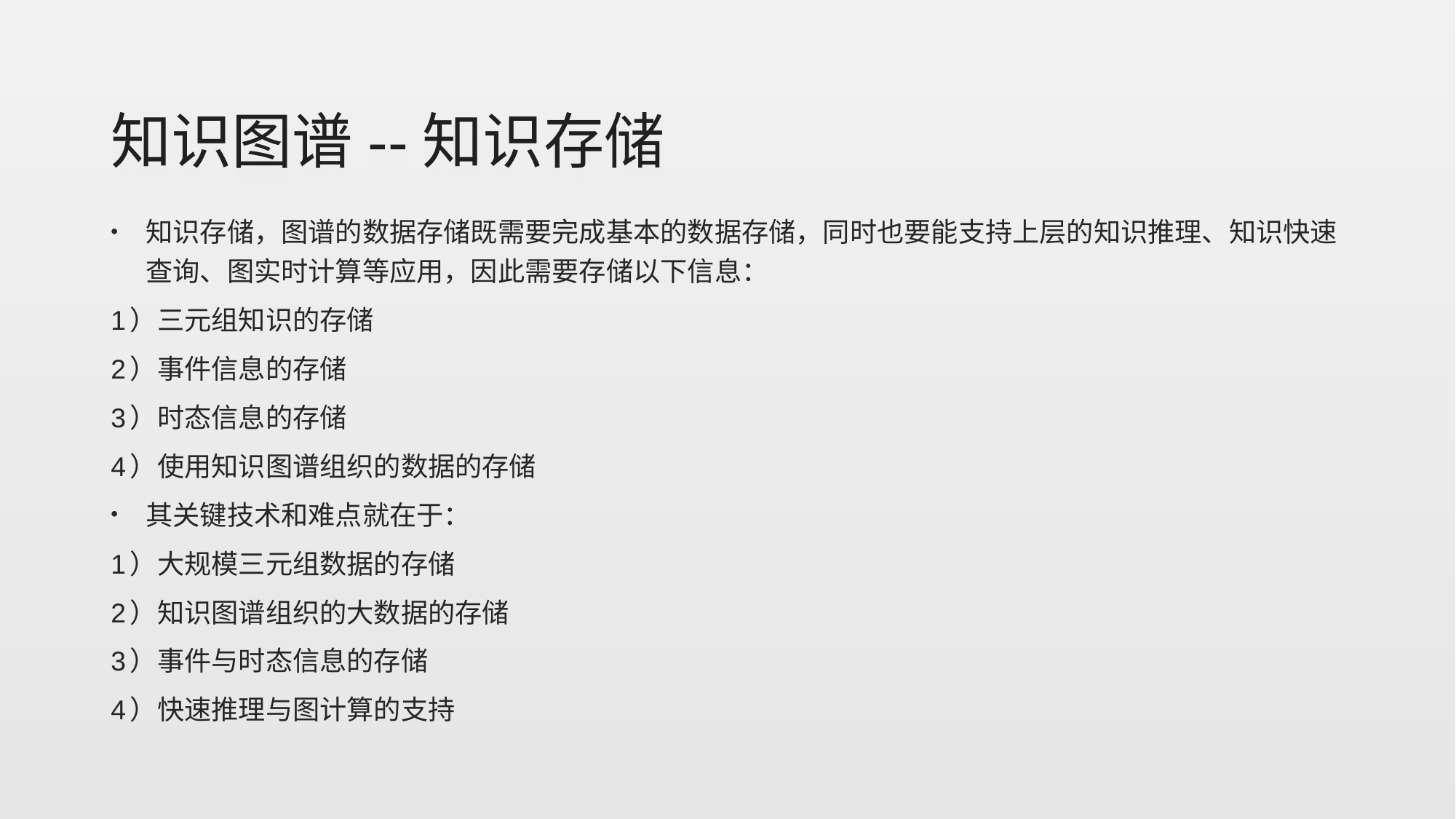

# 知识图谱--知识存储
知识存储，图谱的数据存储既需要完成基本的数据存储，同时也要能支持上层的知识推理、知识快速查询、图实时计算等应用，因此需要存储以下信息：
1）三元组知识的存储
2）事件信息的存储
3）时态信息的存储
4）使用知识图谱组织的数据的存储
其关键技术和难点就在于：
1）大规模三元组数据的存储
2）知识图谱组织的大数据的存储
3）事件与时态信息的存储
4）快速推理与图计算的支持